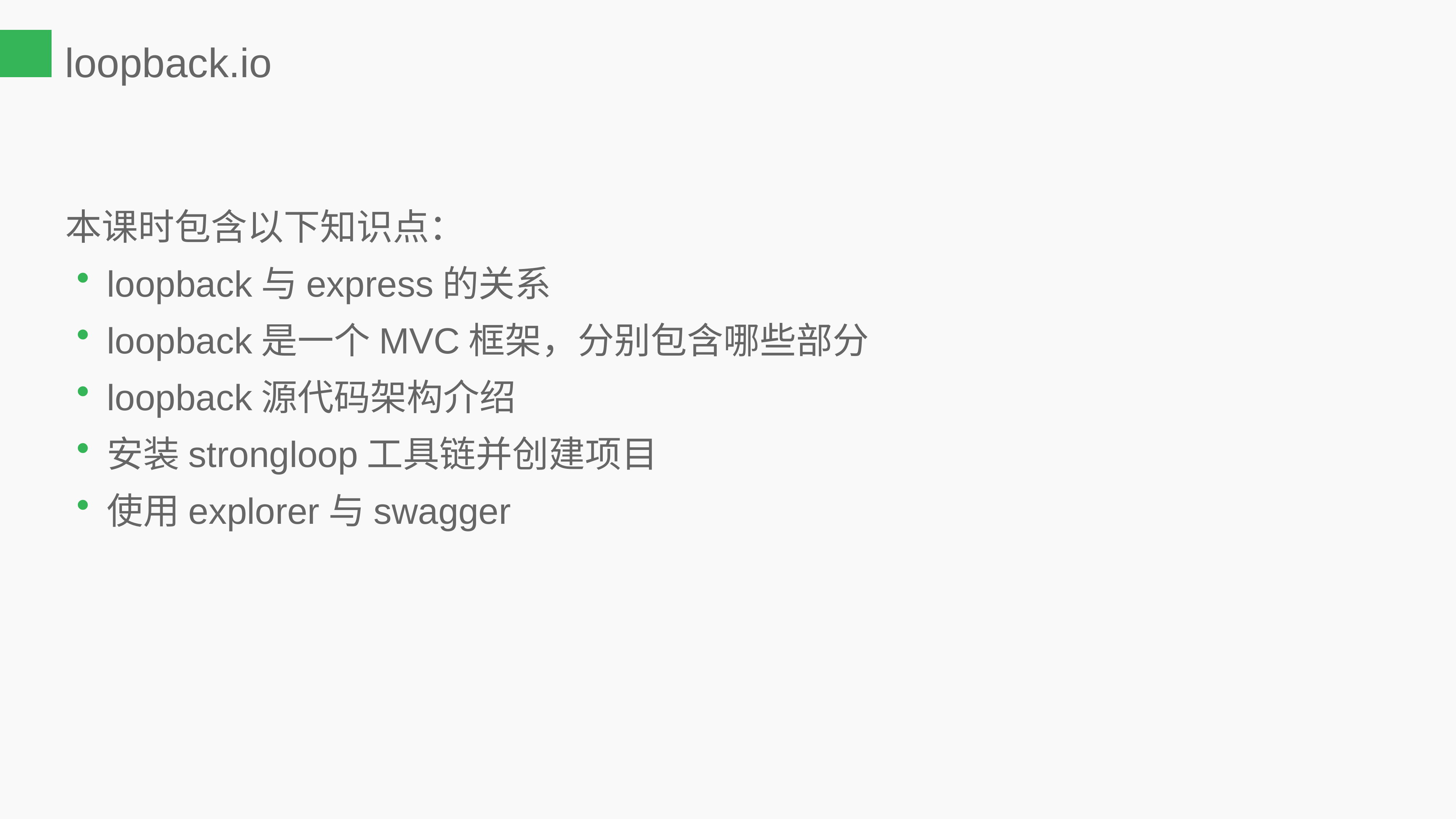

loopback.io
本课时包含以下知识点：
loopback与express的关系
loopback是一个MVC框架，分别包含哪些部分
loopback源代码架构介绍
安装strongloop工具链并创建项目
使用explorer与swagger